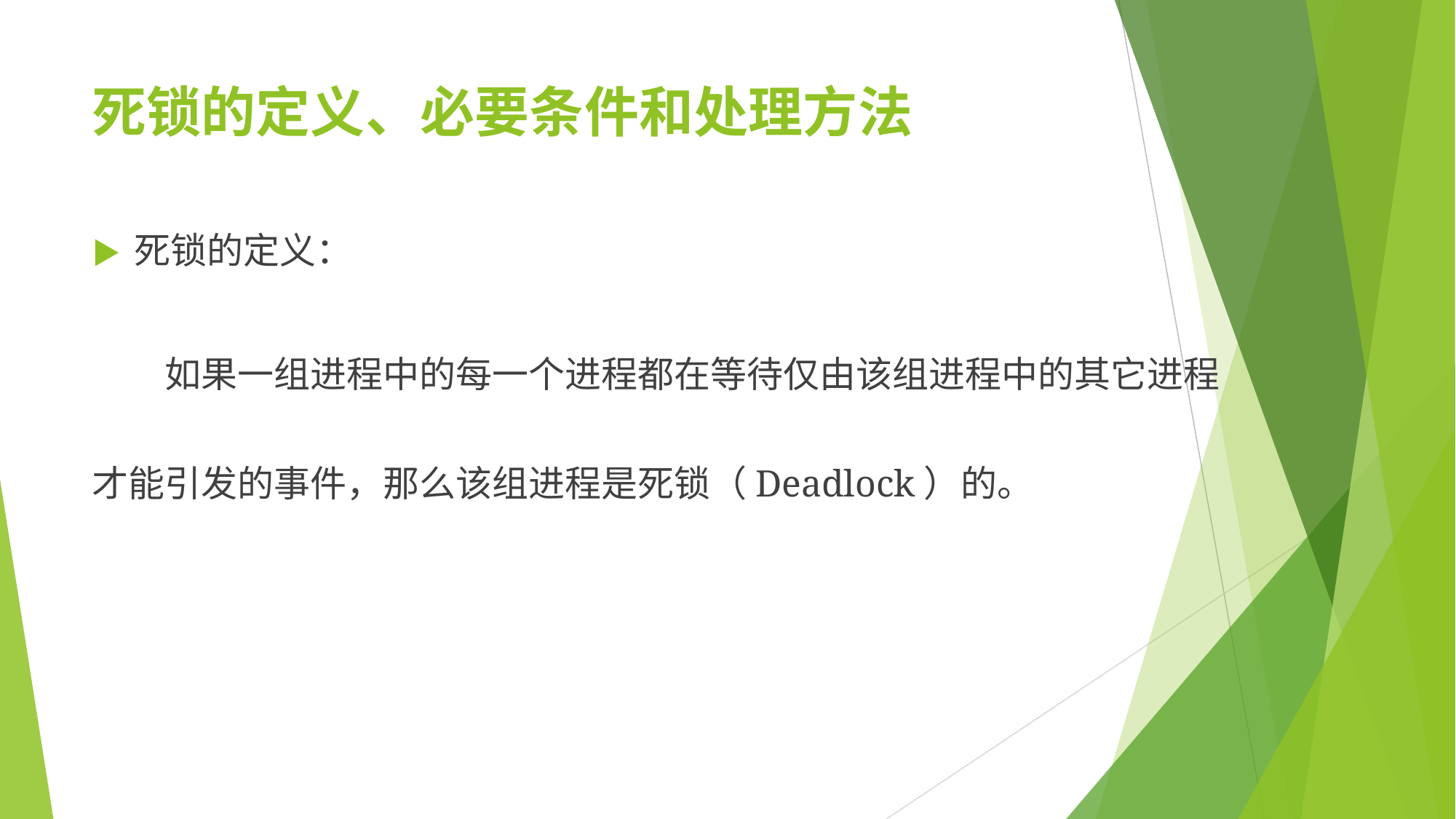

# 死锁的定义、必要条件和处理方法
▶	死锁的定义：
如果一组进程中的每一个进程都在等待仅由该组进程中的其它进程 才能引发的事件，那么该组进程是死锁（Deadlock）的。